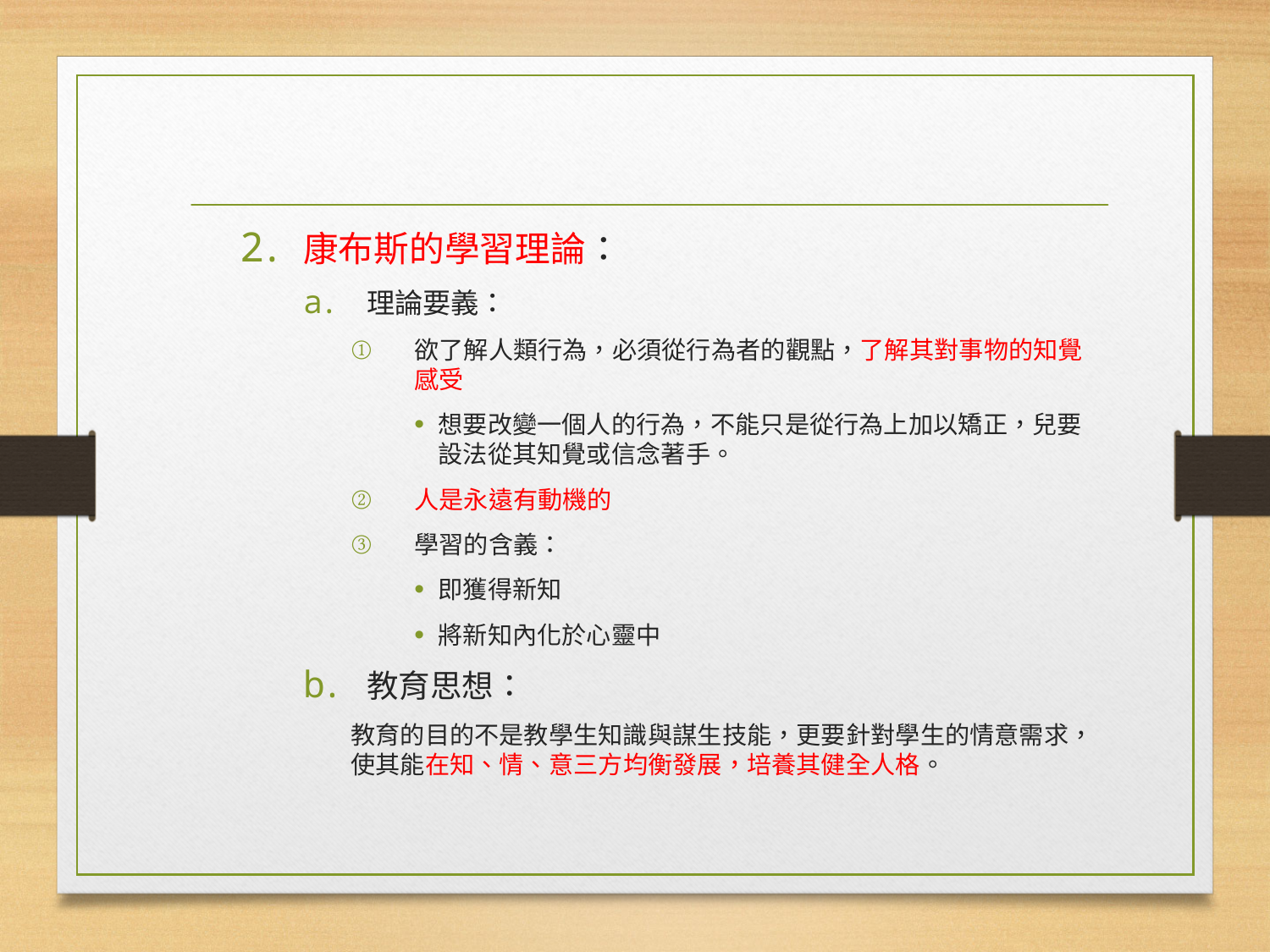

#
康布斯的學習理論：
理論要義：
欲了解人類行為，必須從行為者的觀點，了解其對事物的知覺感受
想要改變一個人的行為，不能只是從行為上加以矯正，兒要設法從其知覺或信念著手。
人是永遠有動機的
學習的含義：
即獲得新知
將新知內化於心靈中
教育思想：
教育的目的不是教學生知識與謀生技能，更要針對學生的情意需求，使其能在知、情、意三方均衡發展，培養其健全人格。